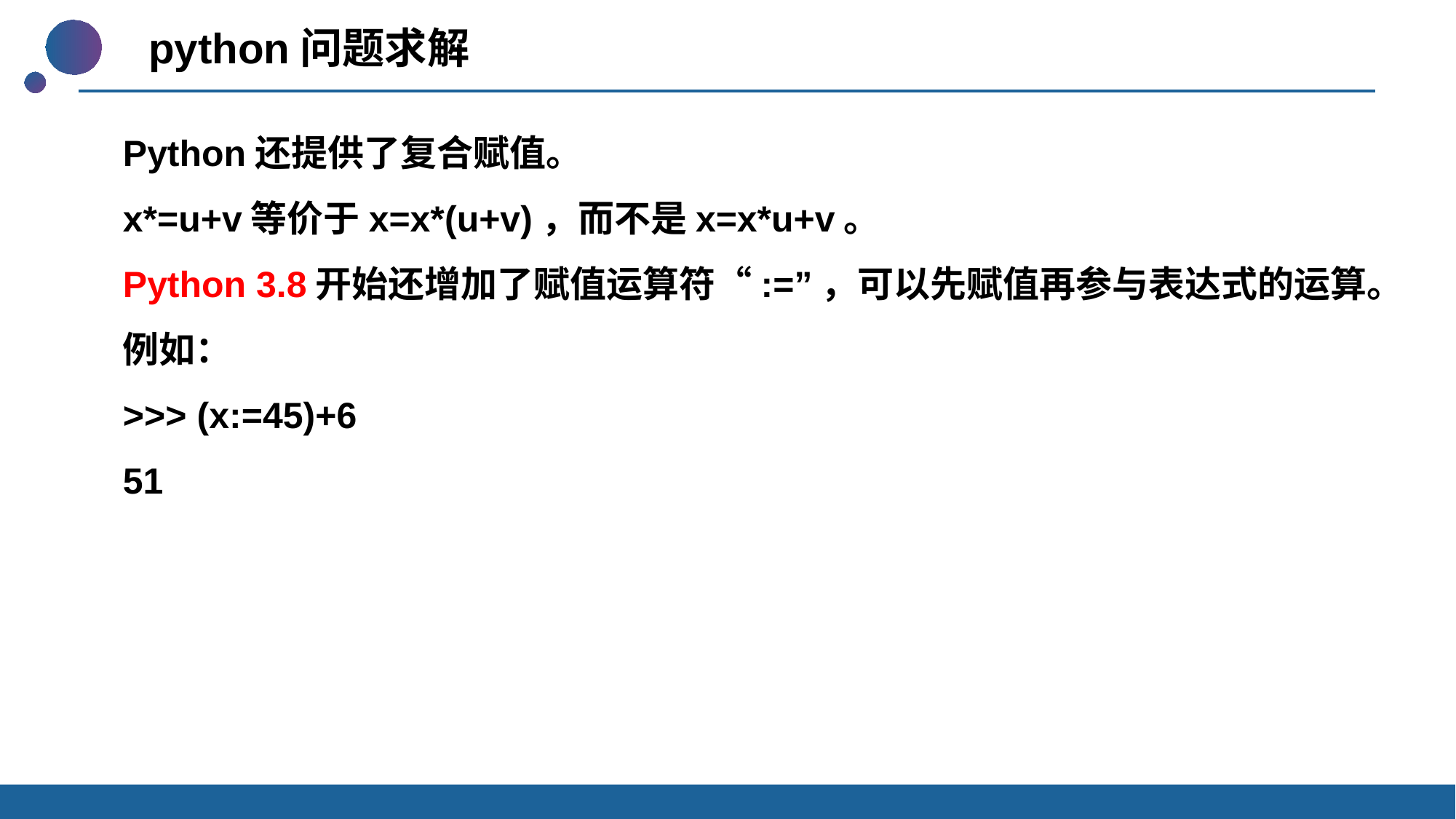

python问题求解

Python还提供了复合赋值。
x*=u+v等价于x=x*(u+v)，而不是x=x*u+v。
Python 3.8开始还增加了赋值运算符“:=”，可以先赋值再参与表达式的运算。例如：
>>> (x:=45)+6
51